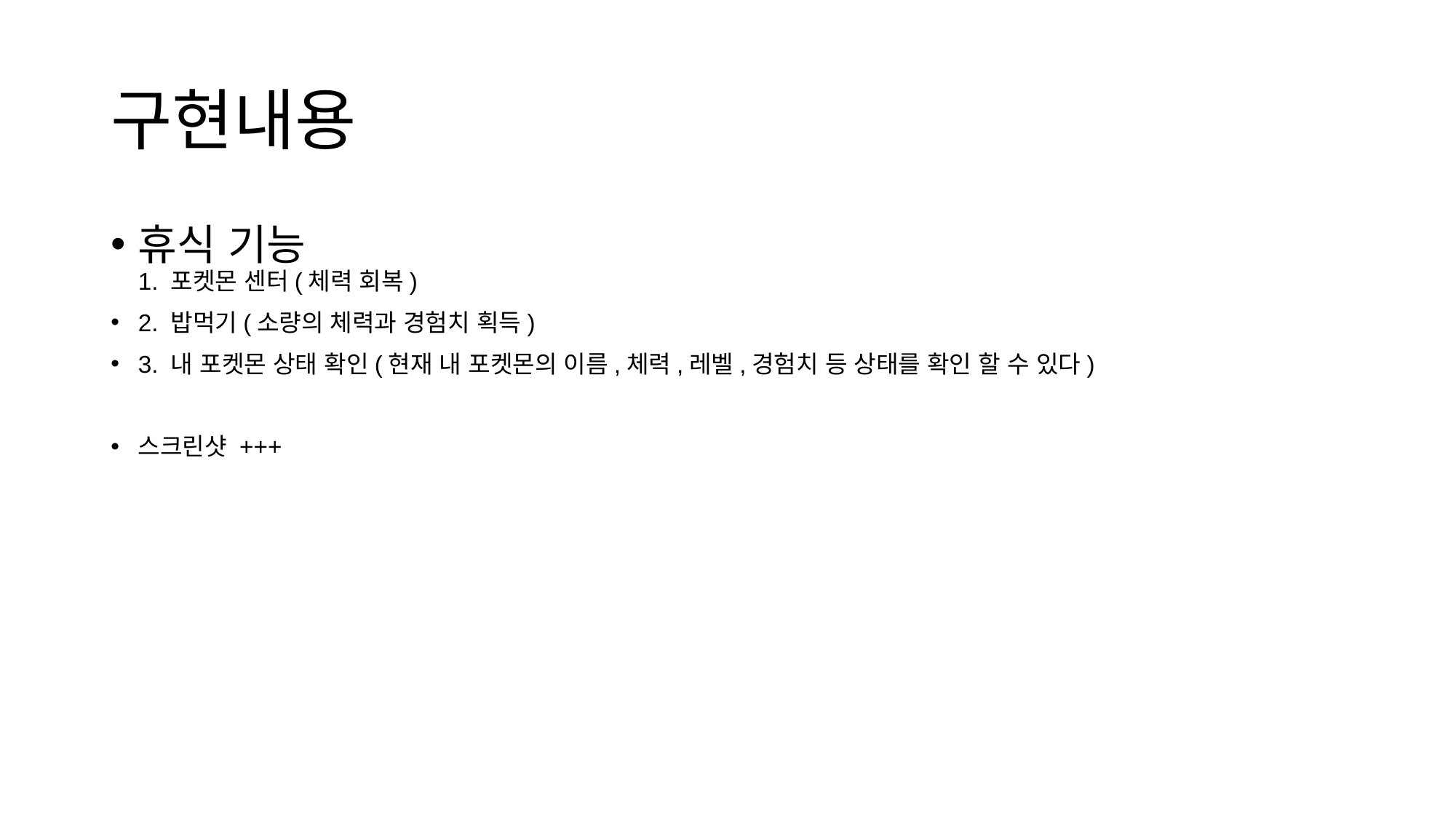

# 구현내용
휴식 기능
1. 포켓몬 센터(체력 회복)
2. 밥먹기(소량의 체력과 경험치 획득)
3. 내 포켓몬 상태 확인(현재 내 포켓몬의 이름,체력,레벨,경험치 등 상태를 확인 할 수 있다)

스크린샷 +++